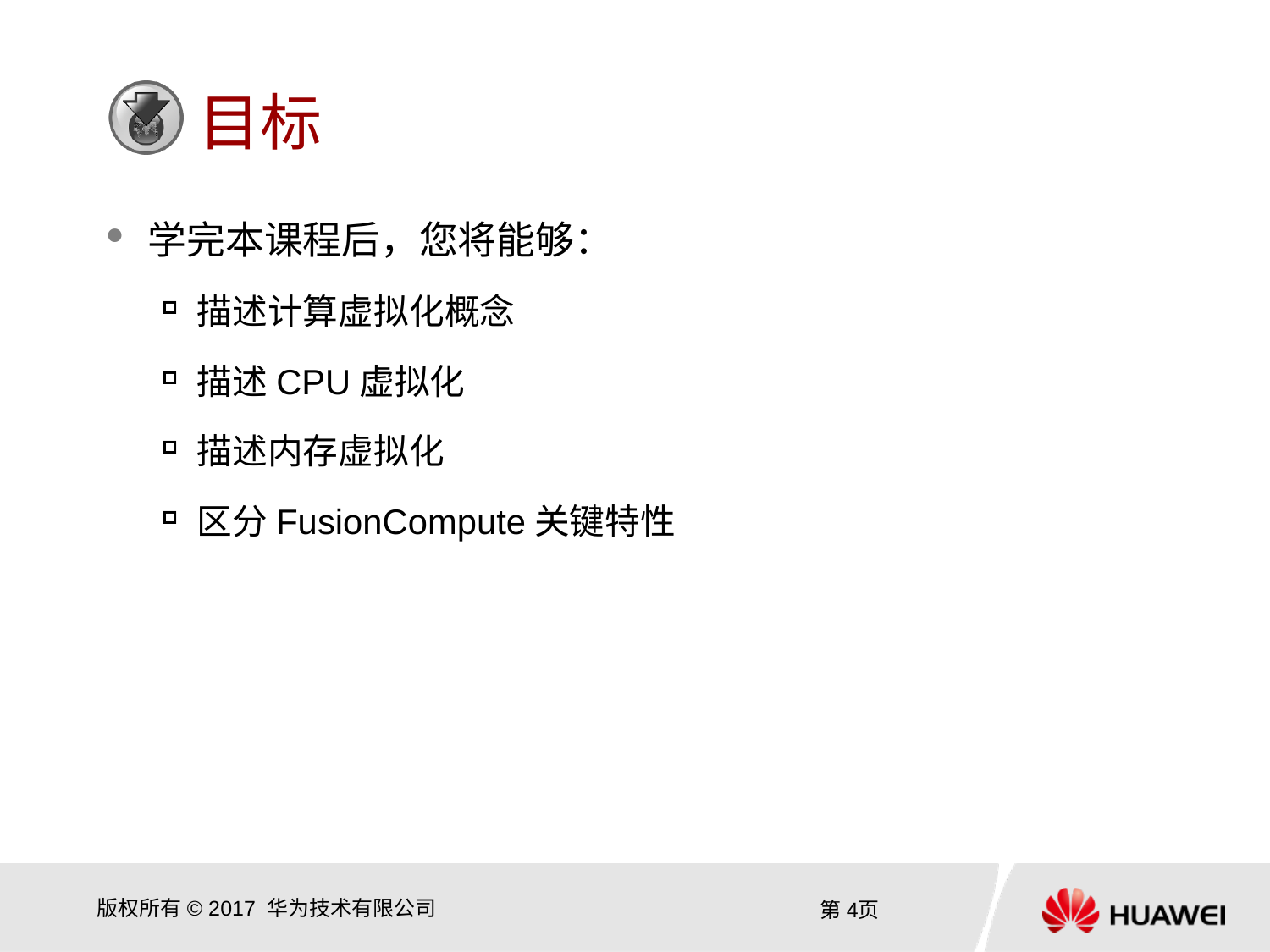

学完本课程后，您将能够：
描述计算虚拟化概念
描述CPU虚拟化
描述内存虚拟化
区分FusionCompute关键特性